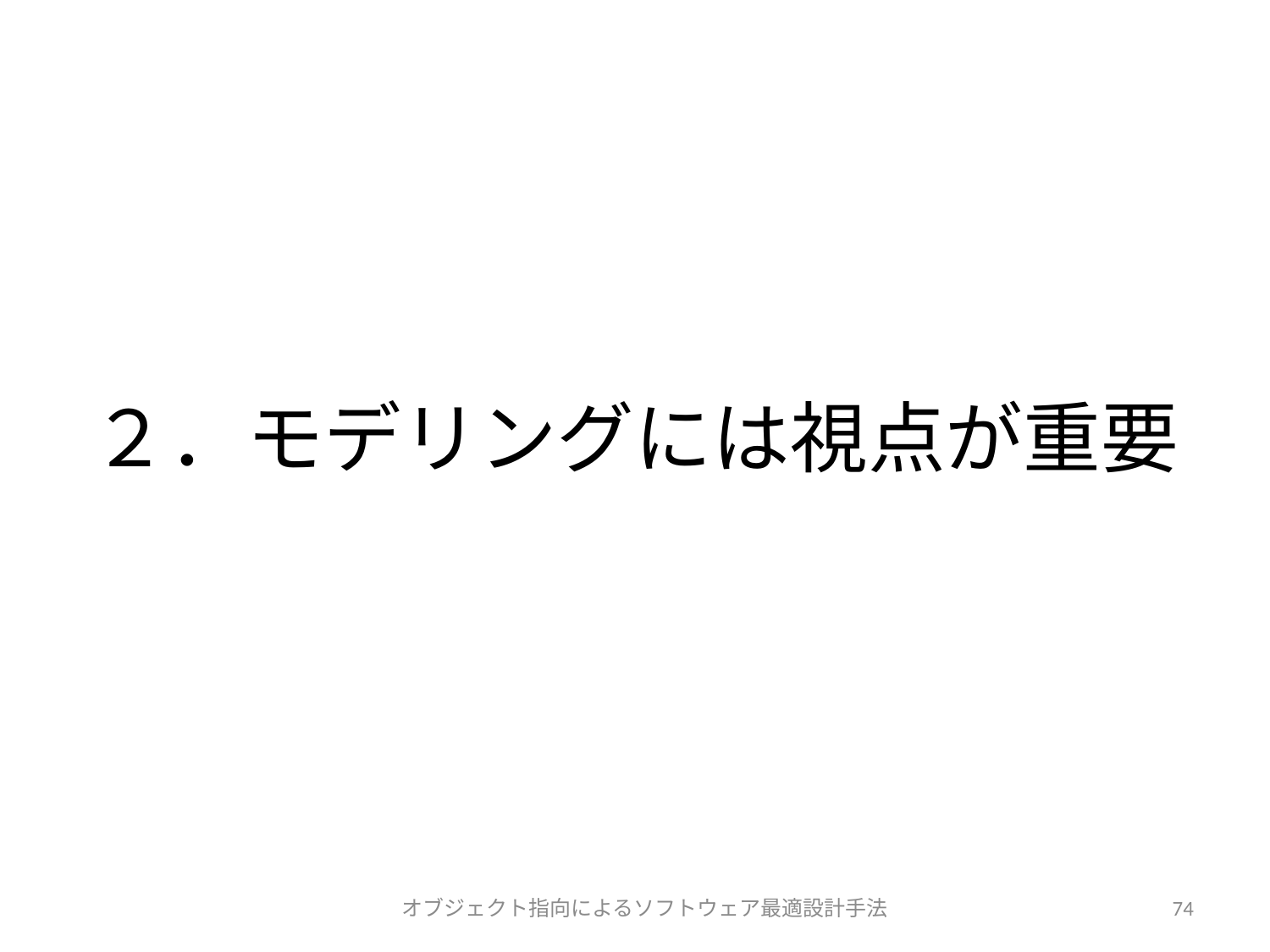

# ２．モデリングには視点が重要
オブジェクト指向によるソフトウェア最適設計手法
74